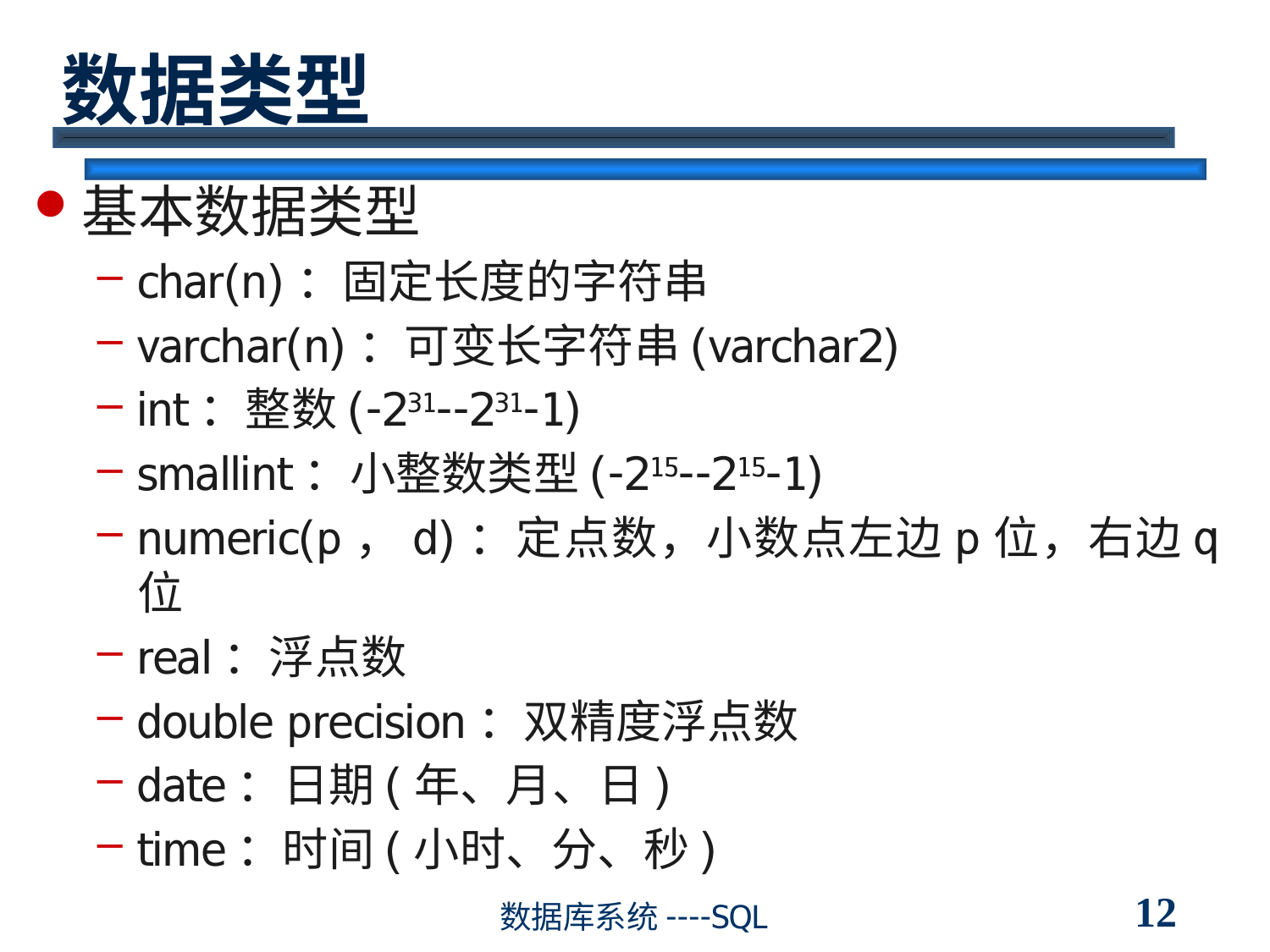

# 数据类型
基本数据类型
char(n)：固定长度的字符串
varchar(n)：可变长字符串(varchar2)
int：整数(-231--231-1)
smallint：小整数类型(-215--215-1)
numeric(p，d)：定点数，小数点左边p位，右边q位
real：浮点数
double precision：双精度浮点数
date：日期(年、月、日)
time：时间(小时、分、秒)
12
数据库系统----SQL